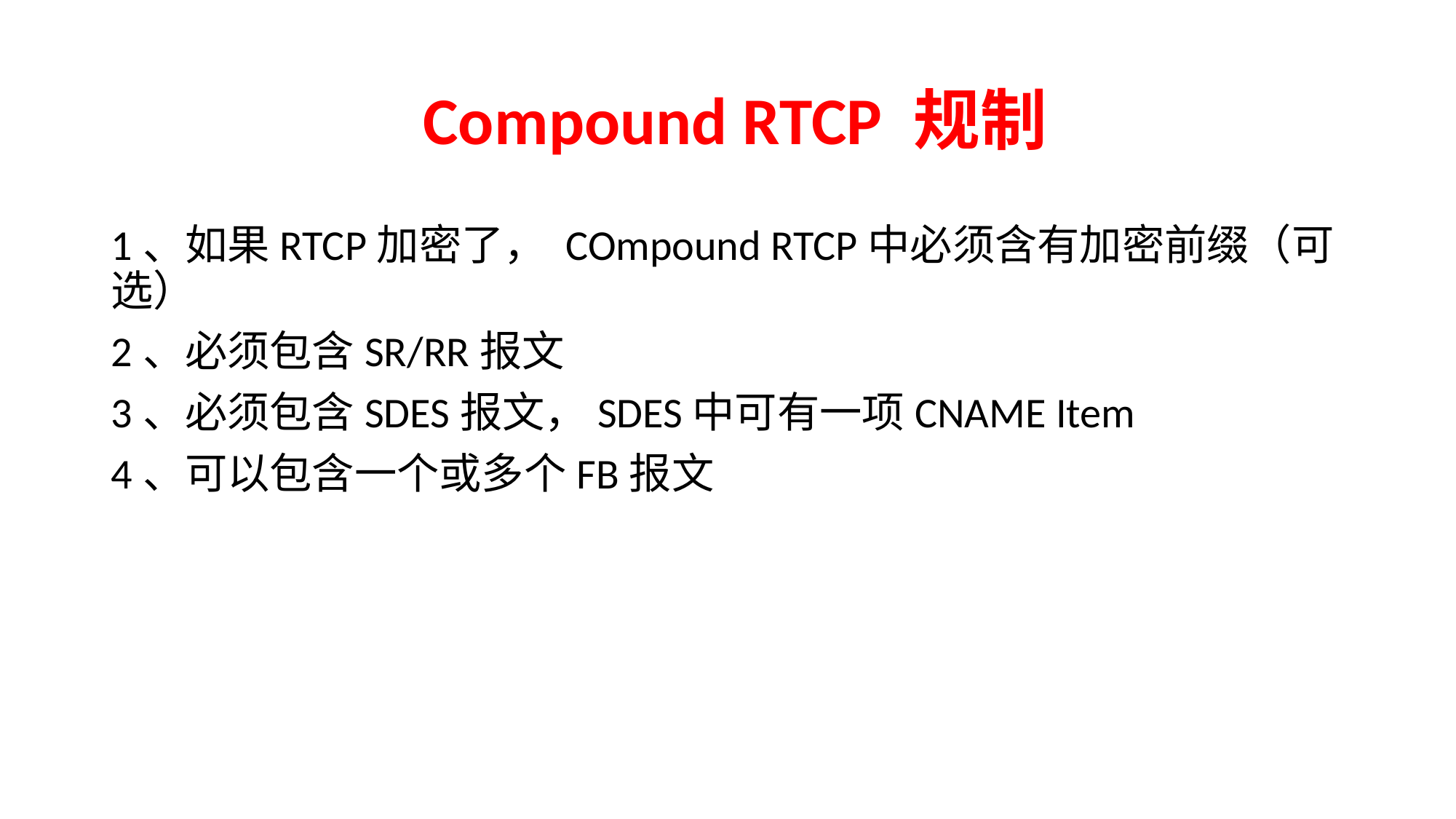

# Compound RTCP 规制
1、如果RTCP加密了， COmpound RTCP中必须含有加密前缀（可选）
2、必须包含SR/RR报文
3、必须包含SDES报文，SDES中可有一项CNAME Item
4、可以包含一个或多个FB报文